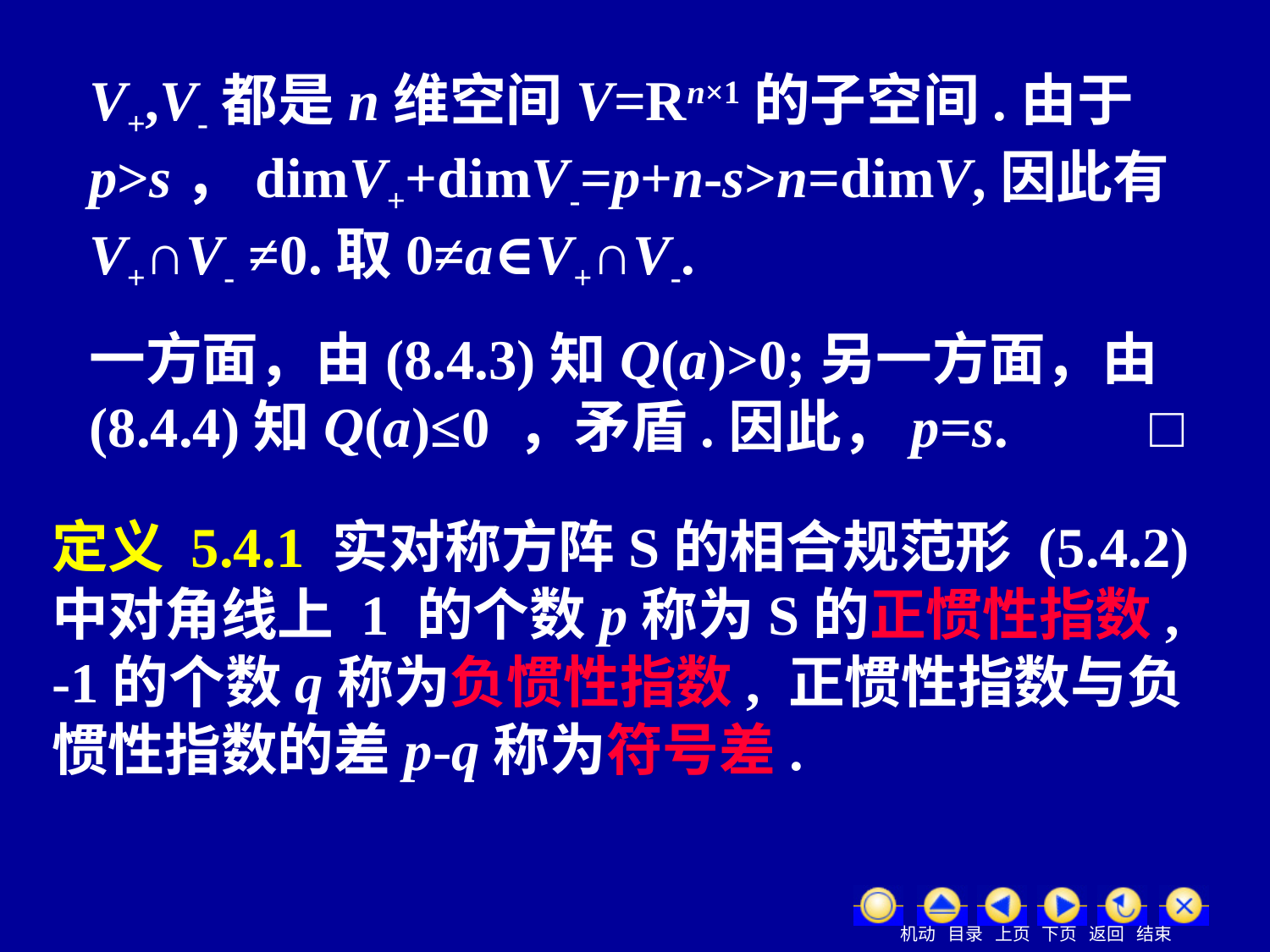

V+,V-都是n维空间V=Rn×1的子空间.由于p>s，dimV++dimV-=p+n-s>n=dimV,因此有V+∩V- ≠0.取0≠a∈V+∩V-.
一方面，由(8.4.3)知Q(a)>0;另一方面，由(8.4.4)知Q(a)≤0 ，矛盾.因此，p=s.          □
定义 5.4.1 实对称方阵S的相合规范形 (5.4.2) 中对角线上 1 的个数p称为S的正惯性指数, -1的个数q称为负惯性指数, 正惯性指数与负惯性指数的差p-q称为符号差.